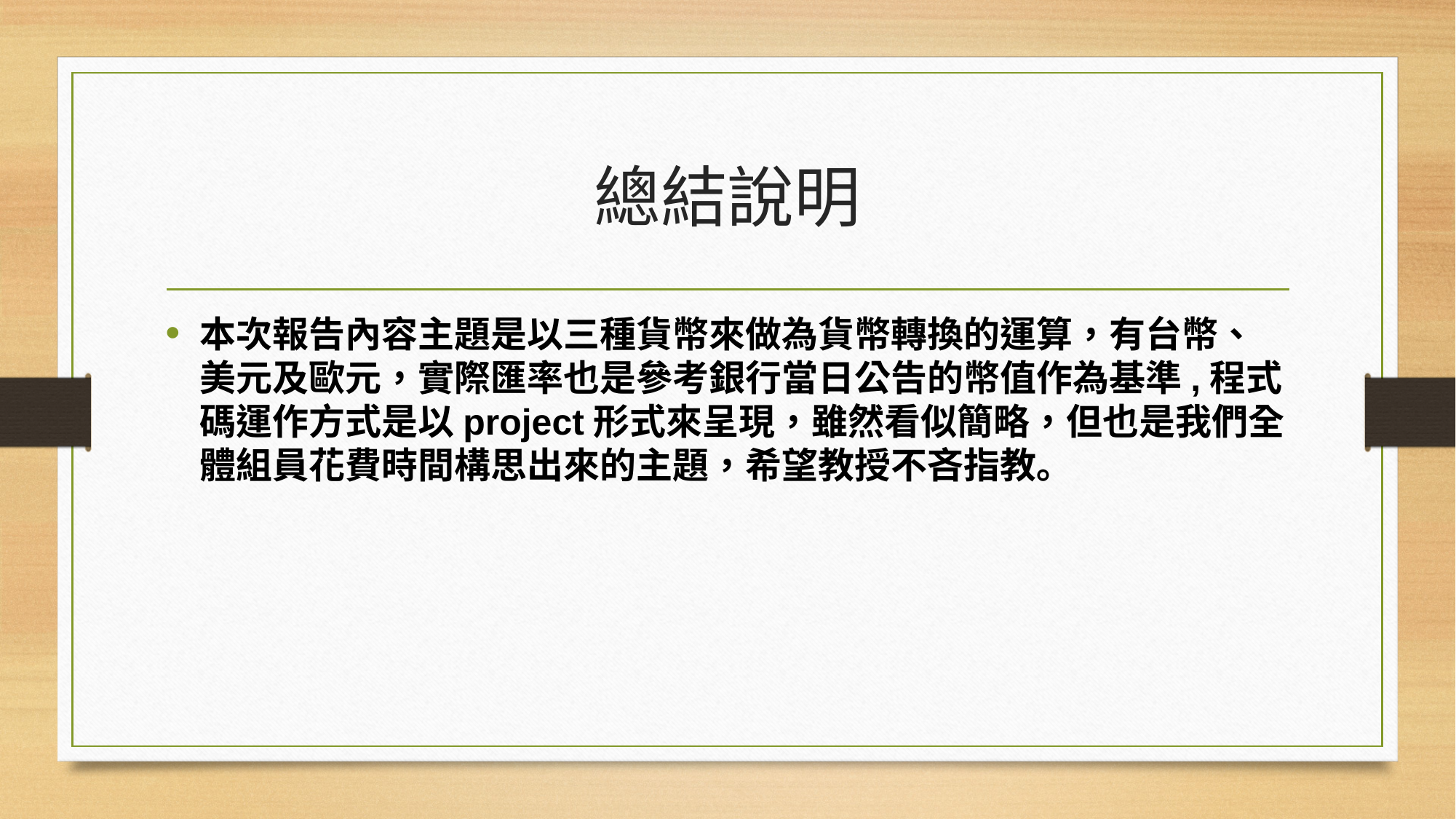

# 總結說明
本次報告內容主題是以三種貨幣來做為貨幣轉換的運算，有台幣、美元及歐元，實際匯率也是參考銀行當日公告的幣值作為基準,程式碼運作方式是以project形式來呈現，雖然看似簡略，但也是我們全體組員花費時間構思出來的主題，希望教授不吝指教｡